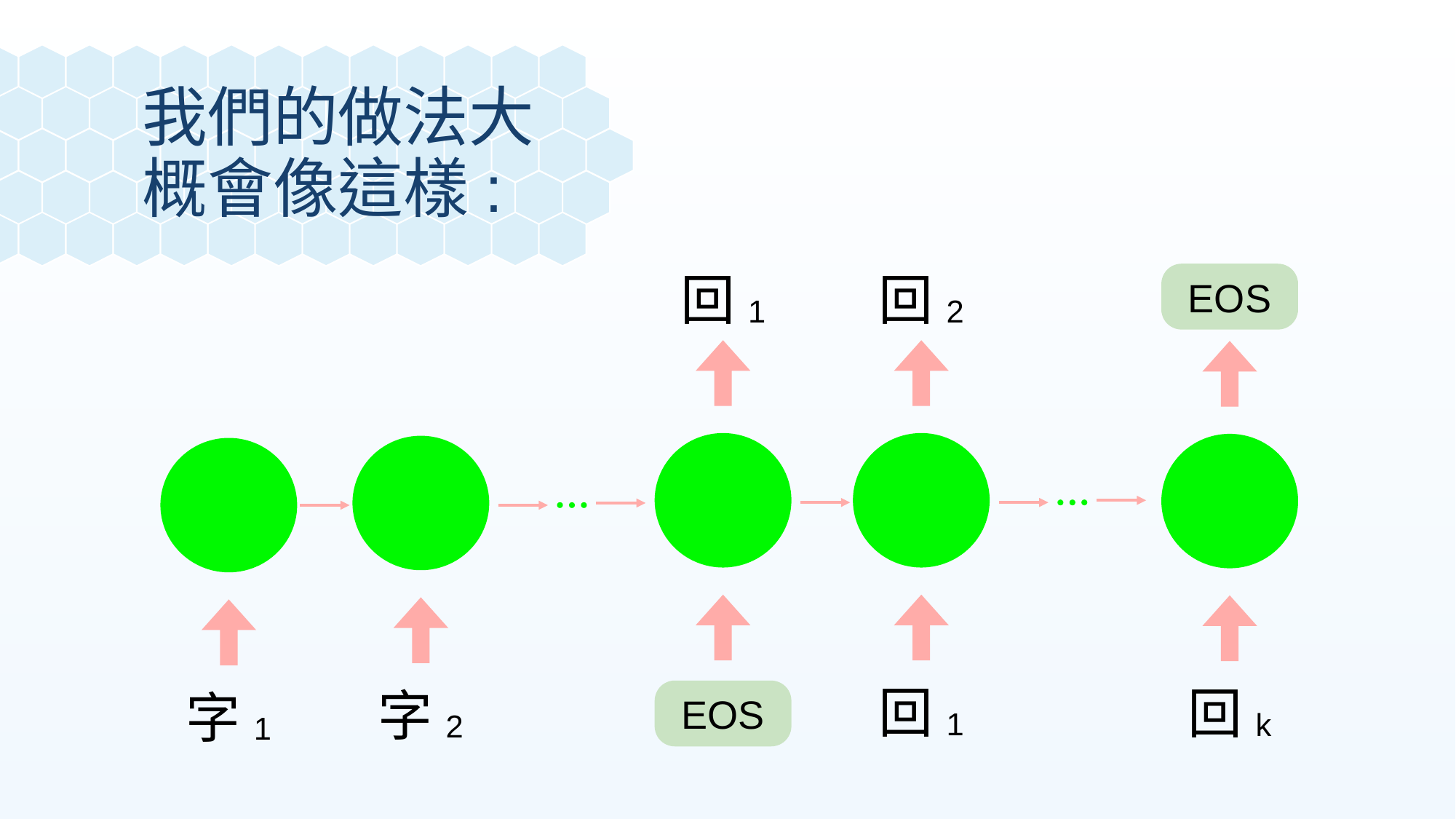

我們的做法大概會像這樣:
回1
回2
EOS

回1
回k
字2
字1
EOS